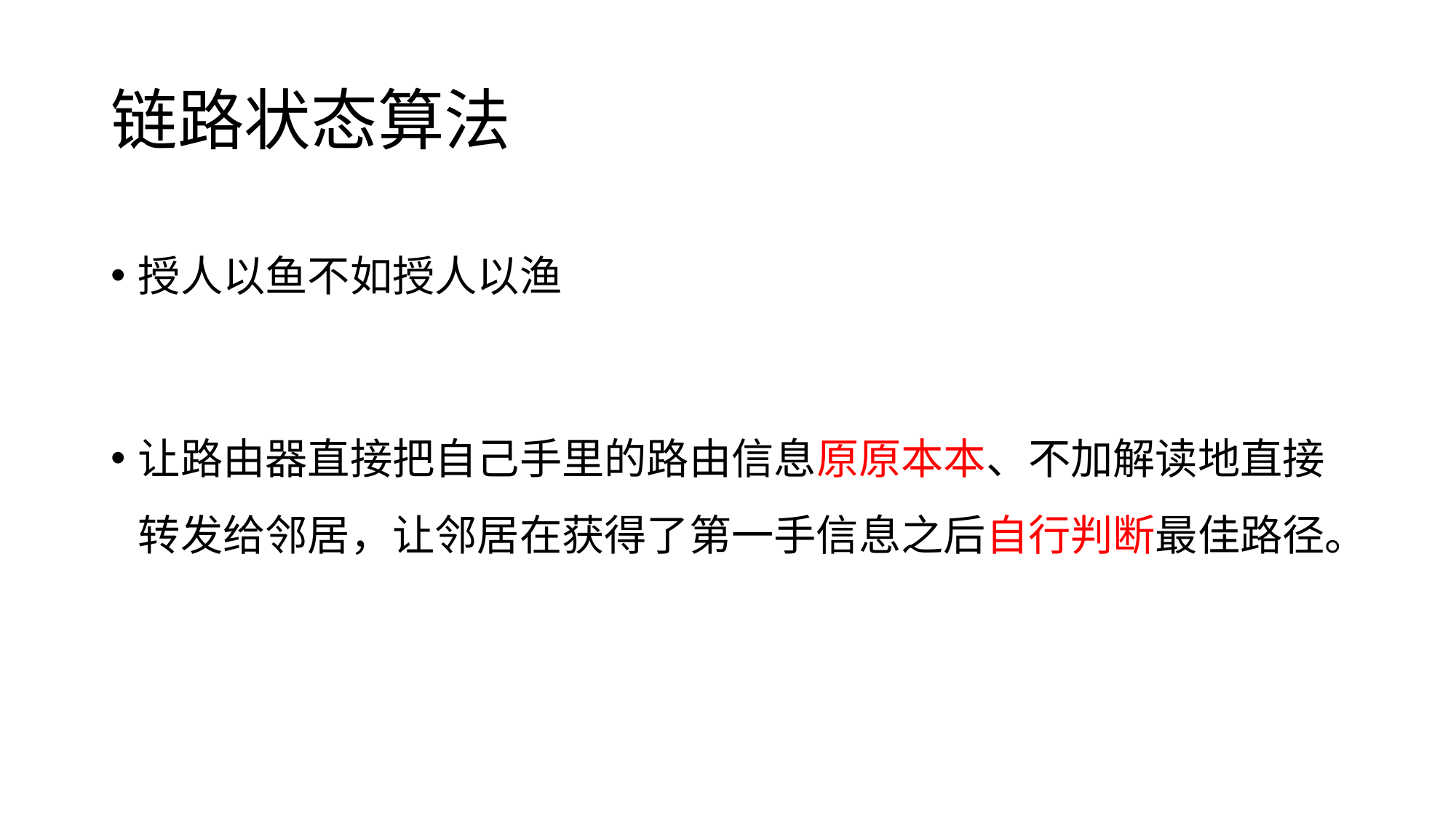

# 链路状态算法
授人以鱼不如授人以渔

让路由器直接把自己手里的路由信息原原本本、不加解读地直接转发给邻居，让邻居在获得了第一手信息之后自行判断最佳路径。